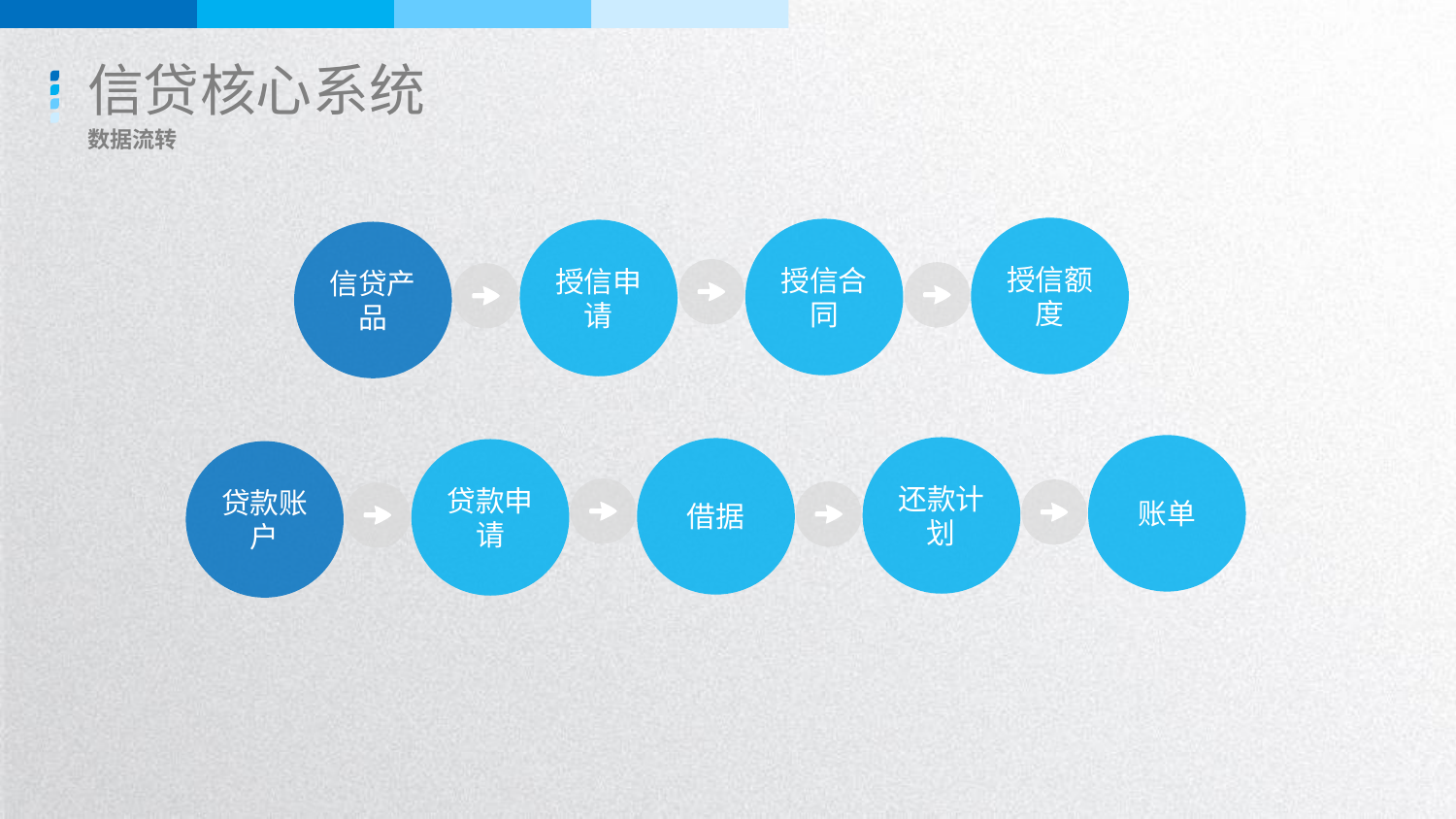

信贷核心系统
数据流转
授信额度
授信合同
授信申请
信贷产品

账单
还款计划
借据
贷款申请
贷款账户